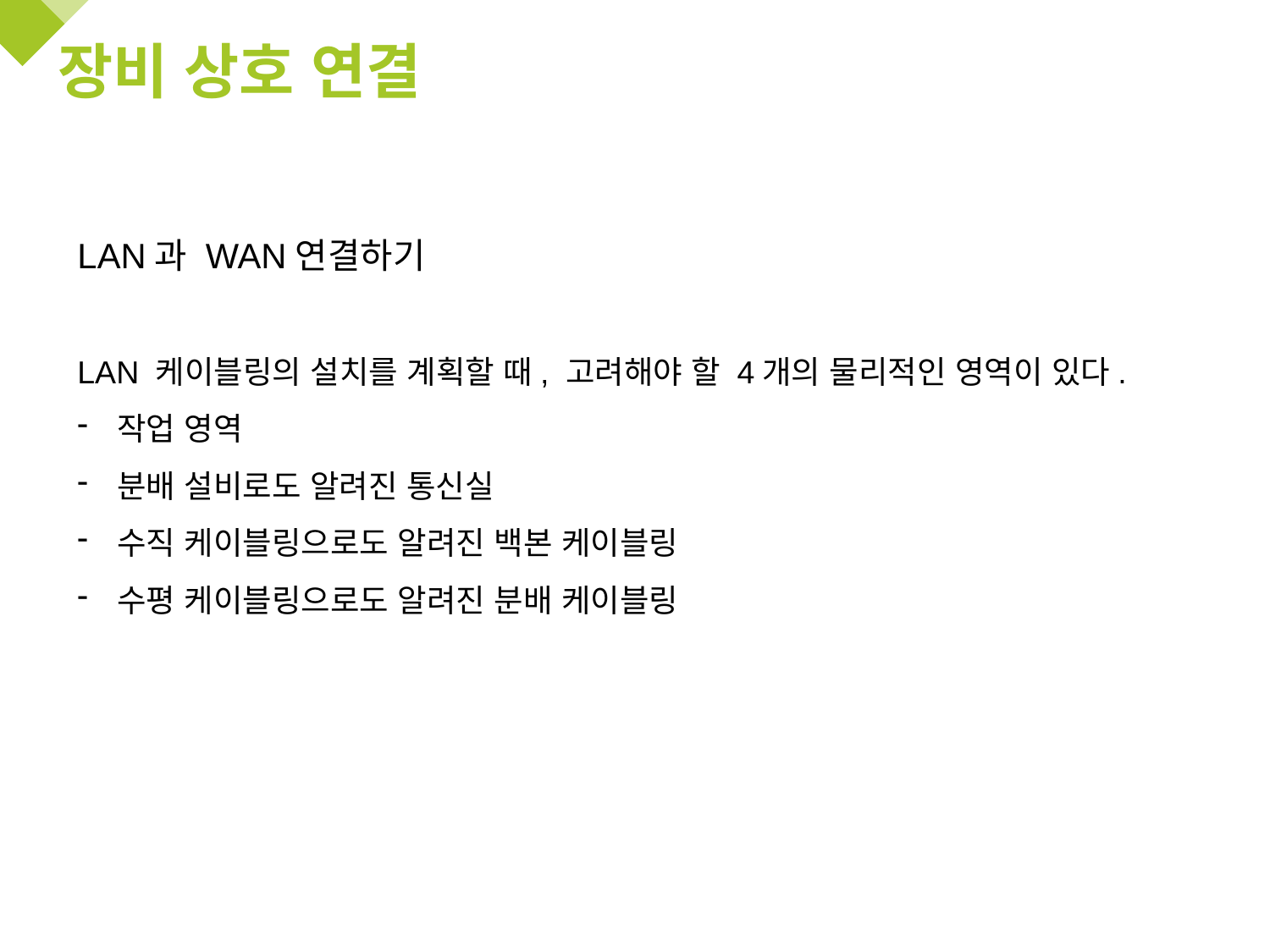

# 장비 상호 연결
LAN과 WAN연결하기

LAN 케이블링의 설치를 계획할 때, 고려해야 할 4개의 물리적인 영역이 있다.
작업 영역
분배 설비로도 알려진 통신실
수직 케이블링으로도 알려진 백본 케이블링
수평 케이블링으로도 알려진 분배 케이블링